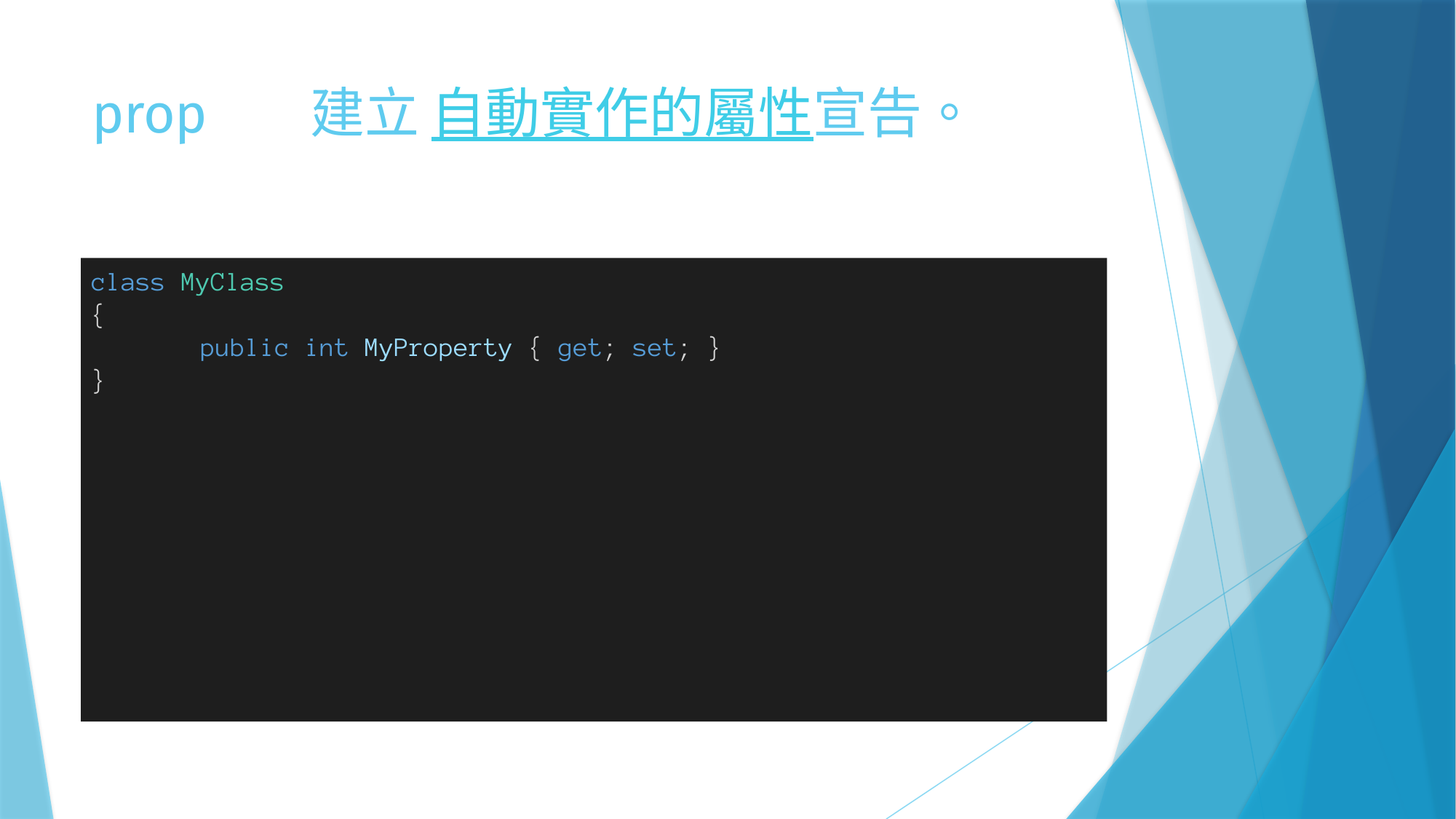

# prop	建立 自動實作的屬性宣告。
class MyClass
{
	public int MyProperty { get; set; }
}